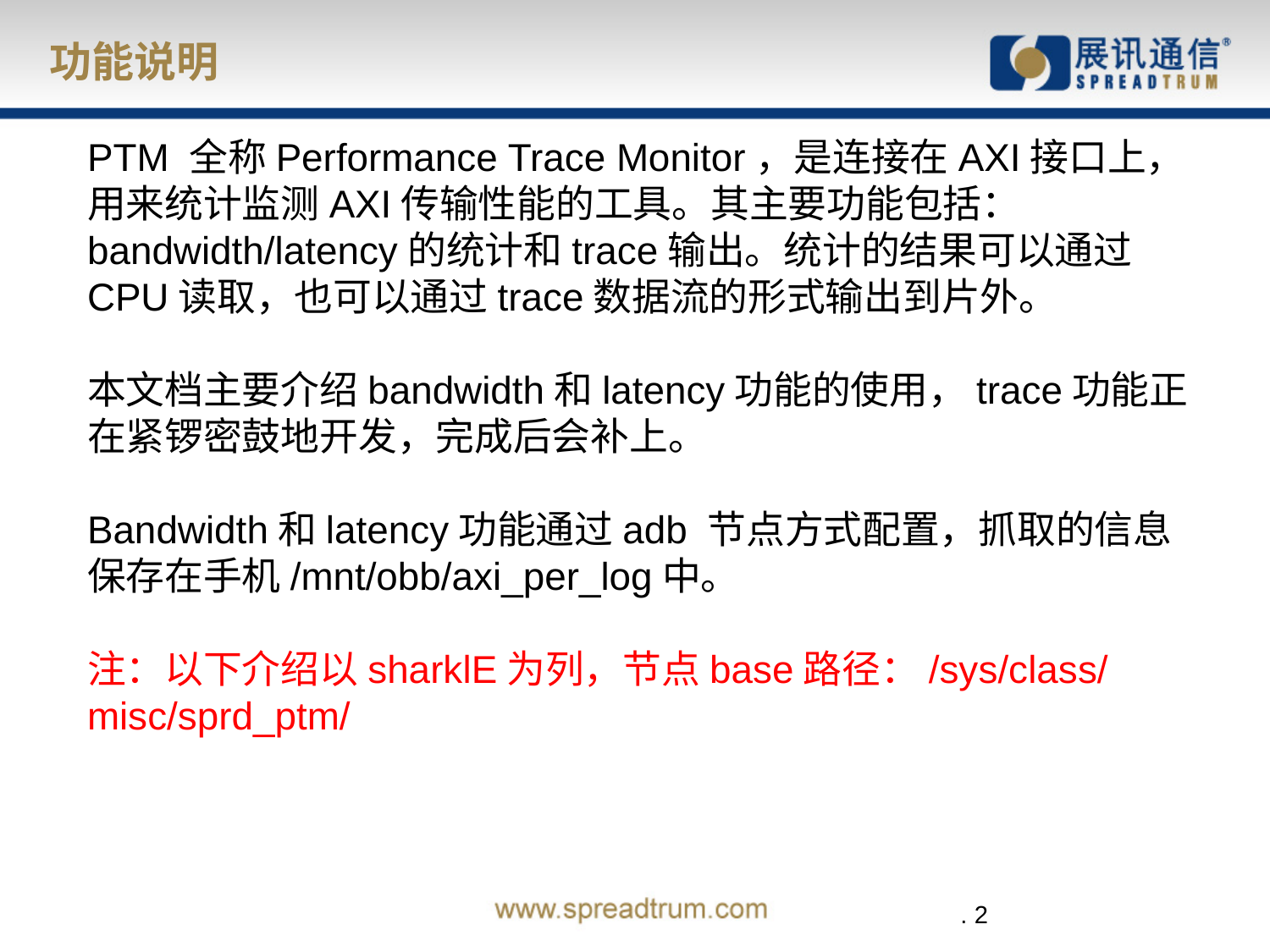

# 功能说明
PTM 全称Performance Trace Monitor，是连接在AXI接口上，用来统计监测AXI传输性能的工具。其主要功能包括：bandwidth/latency的统计和trace输出。统计的结果可以通过CPU读取，也可以通过trace数据流的形式输出到片外。

本文档主要介绍bandwidth和latency功能的使用，trace功能正在紧锣密鼓地开发，完成后会补上。

Bandwidth和latency功能通过adb 节点方式配置，抓取的信息保存在手机/mnt/obb/axi_per_log中。

注：以下介绍以sharklE为列，节点base路径：/sys/class/misc/sprd_ptm/
  . 2